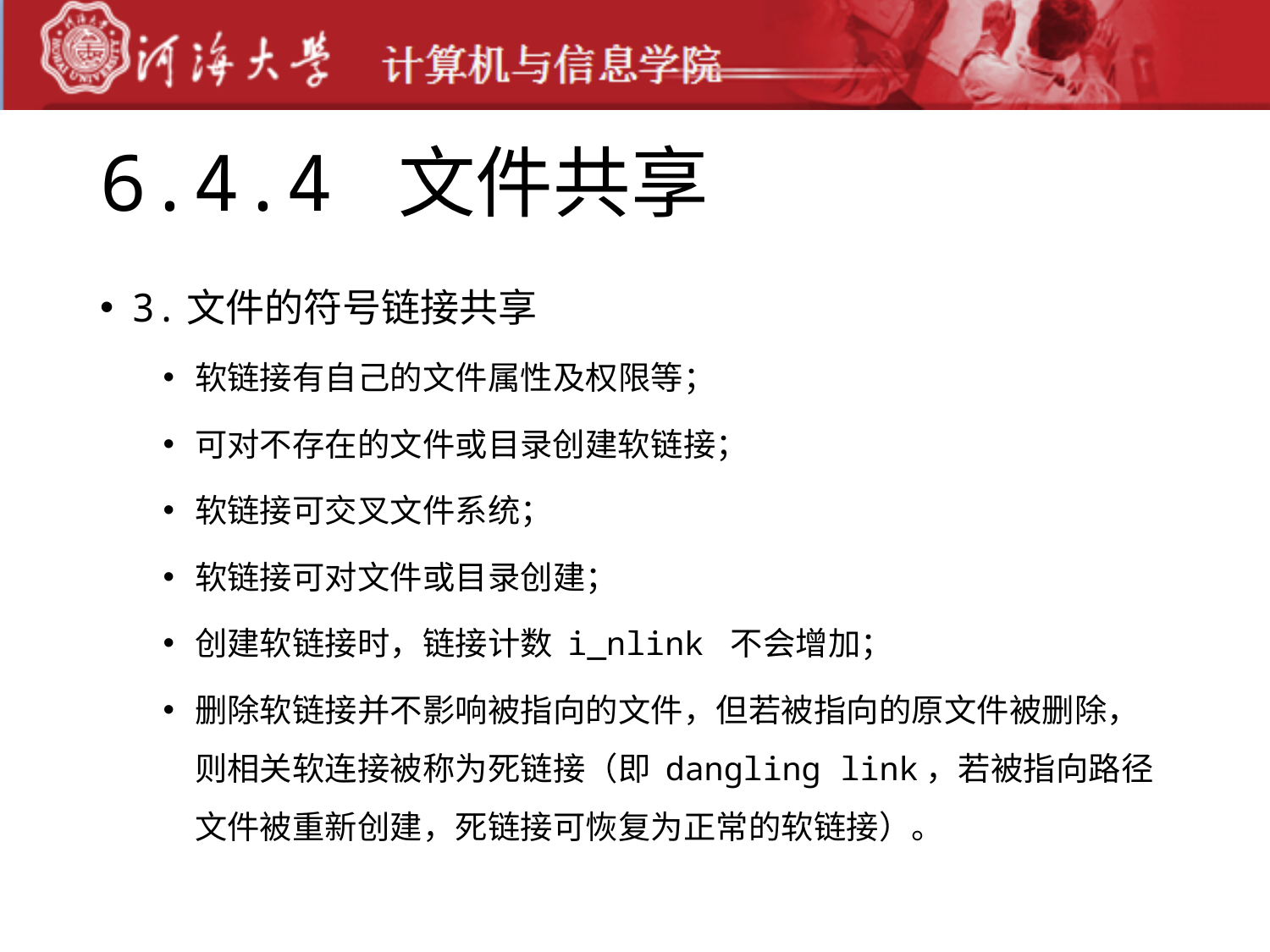

# 6.4.4 文件共享
3.文件的符号链接共享
软链接有自己的文件属性及权限等；
可对不存在的文件或目录创建软链接；
软链接可交叉文件系统；
软链接可对文件或目录创建；
创建软链接时，链接计数 i_nlink 不会增加；
删除软链接并不影响被指向的文件，但若被指向的原文件被删除，则相关软连接被称为死链接（即 dangling link，若被指向路径文件被重新创建，死链接可恢复为正常的软链接）。